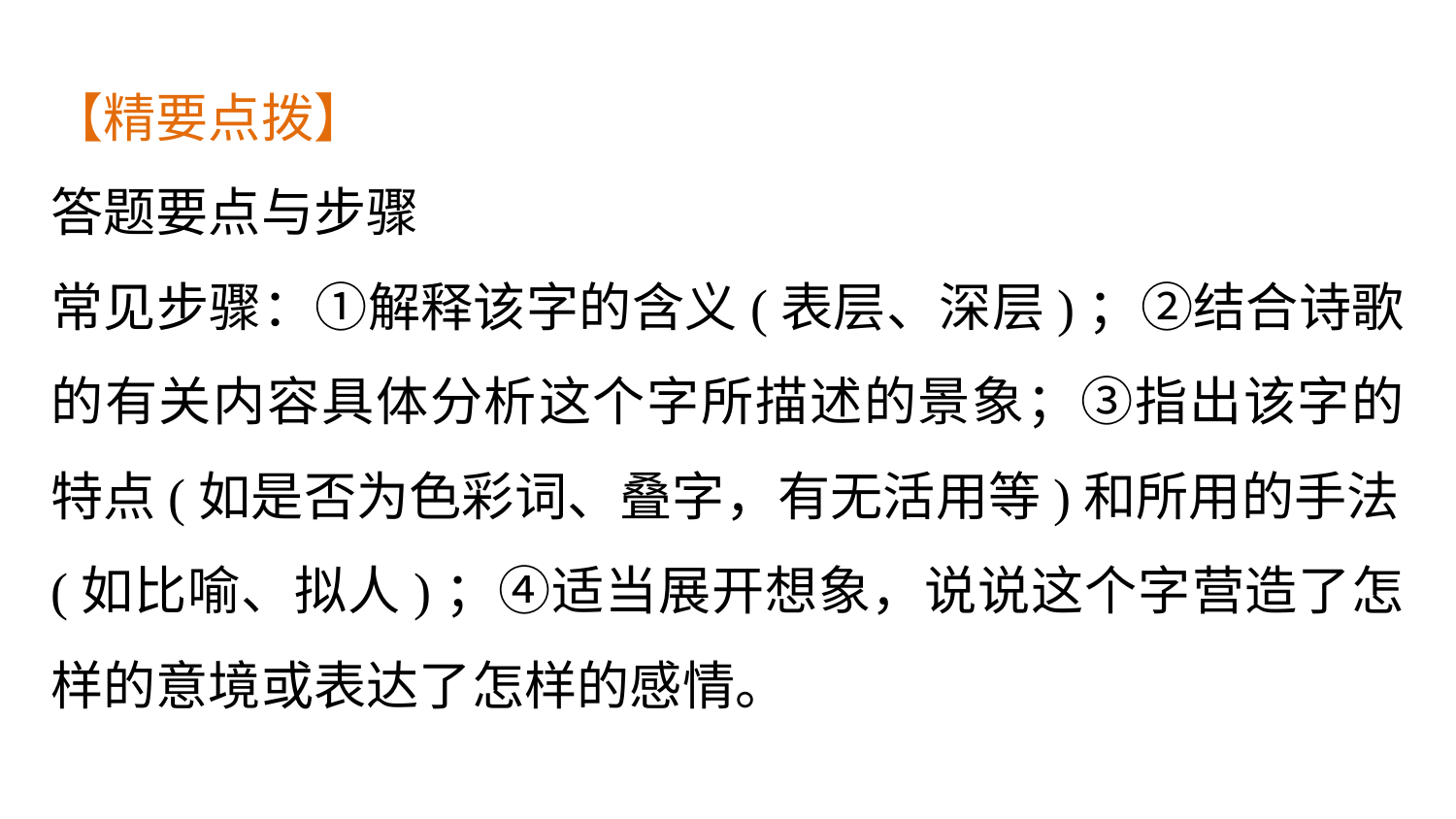

【精要点拨】
答题要点与步骤
常见步骤：①解释该字的含义(表层、深层)；②结合诗歌的有关内容具体分析这个字所描述的景象；③指出该字的特点(如是否为色彩词、叠字，有无活用等)和所用的手法(如比喻、拟人)；④适当展开想象，说说这个字营造了怎样的意境或表达了怎样的感情。